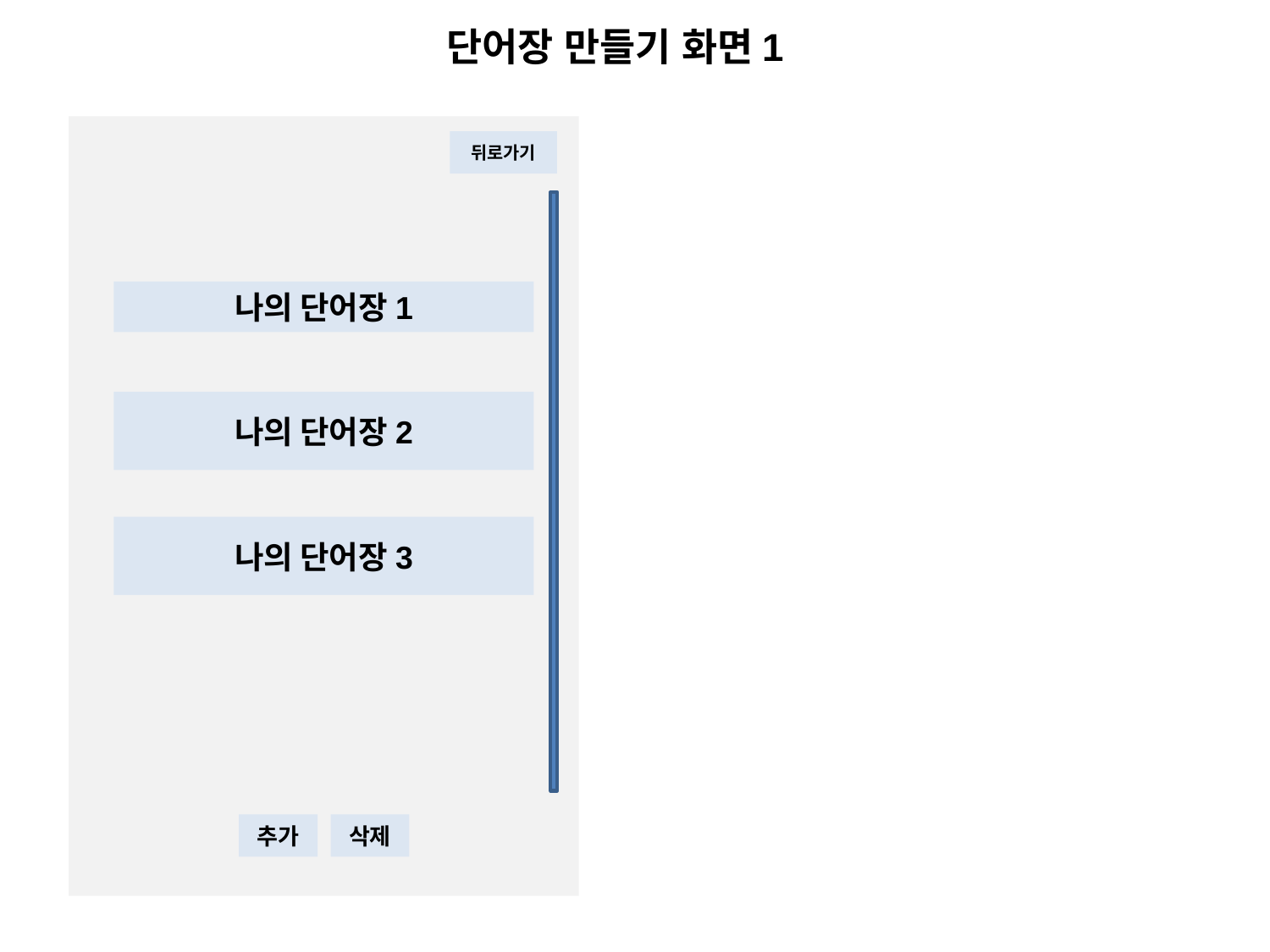

단어장 만들기 화면1

뒤로가기

나의 단어장1
나의 단어장2
나의 단어장3
추가
삭제